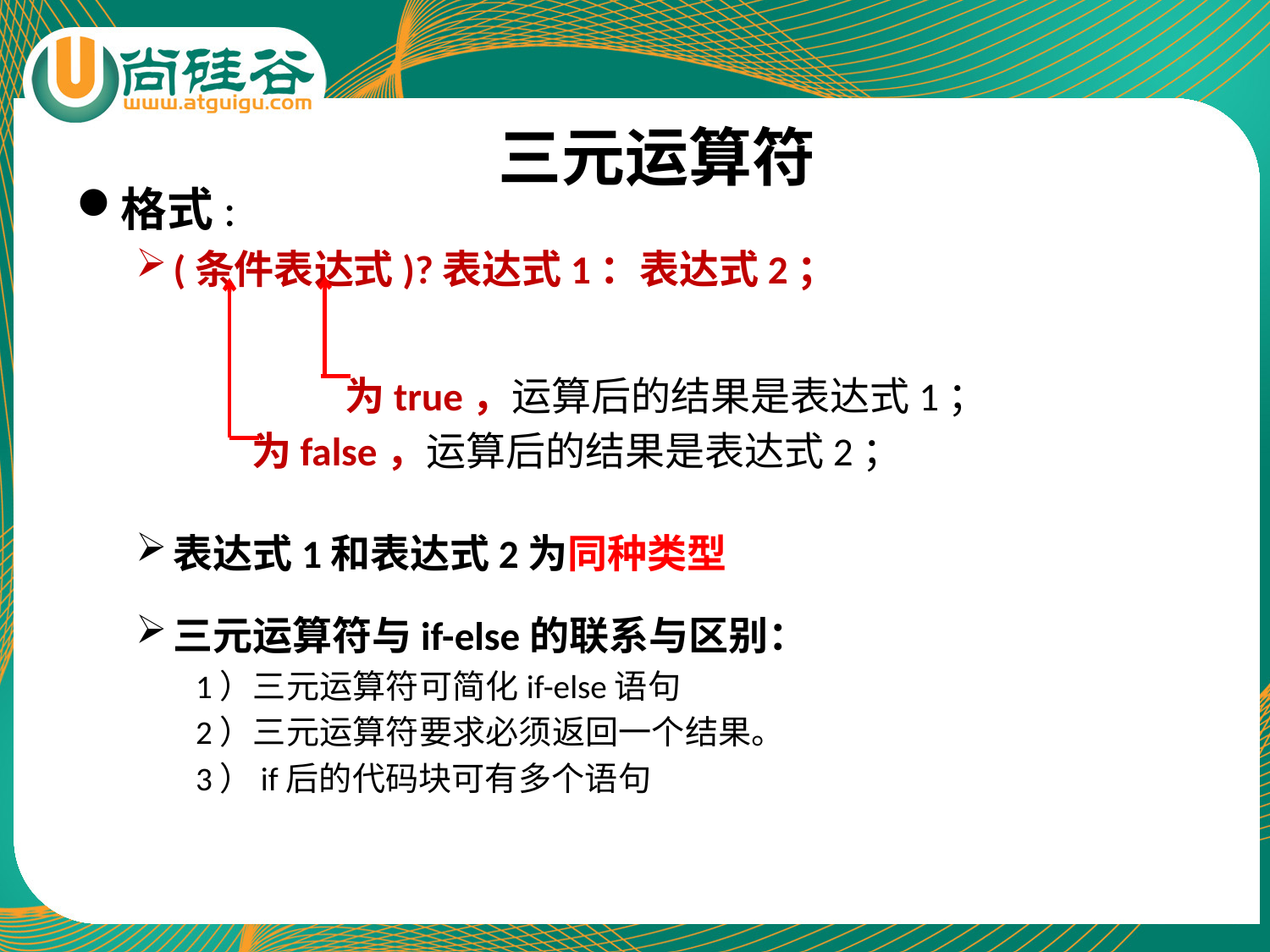

# 三元运算符
格式:
(条件表达式)?表达式1：表达式2；

                      为true，运算后的结果是表达式1；
            为false，运算后的结果是表达式2；

表达式1和表达式2为同种类型
三元运算符与if-else的联系与区别：
	1）三元运算符可简化if-else语句
	2）三元运算符要求必须返回一个结果。
	3）if后的代码块可有多个语句